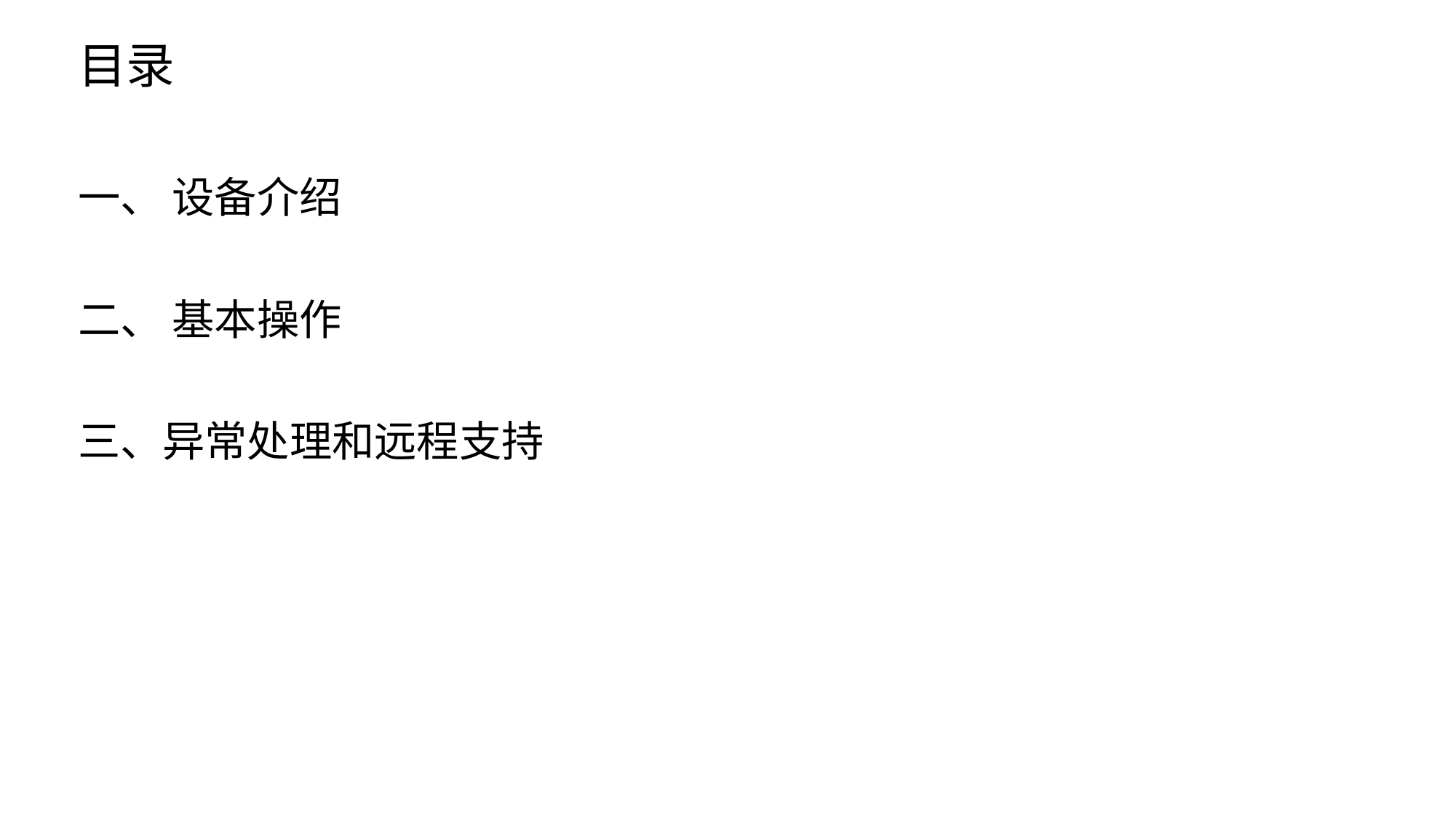

# 目录
一、 设备介绍

二、 基本操作

三、异常处理和远程支持